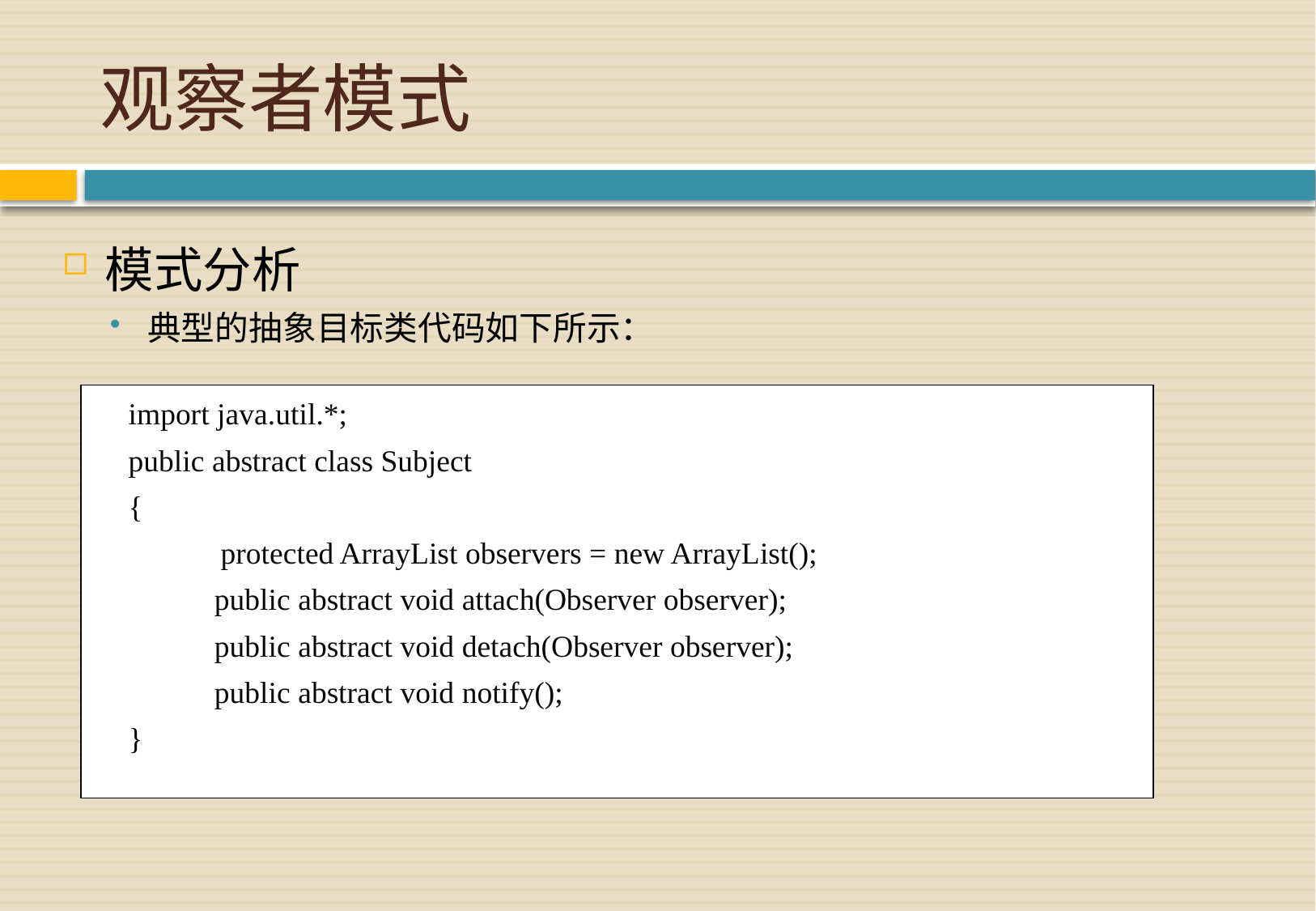

# 观察者模式
模式分析
典型的抽象目标类代码如下所示：
| import java.util.\*; public abstract class Subject { protected ArrayList observers = new ArrayList(); public abstract void attach(Observer observer); public abstract void detach(Observer observer); public abstract void notify(); } |
| --- |